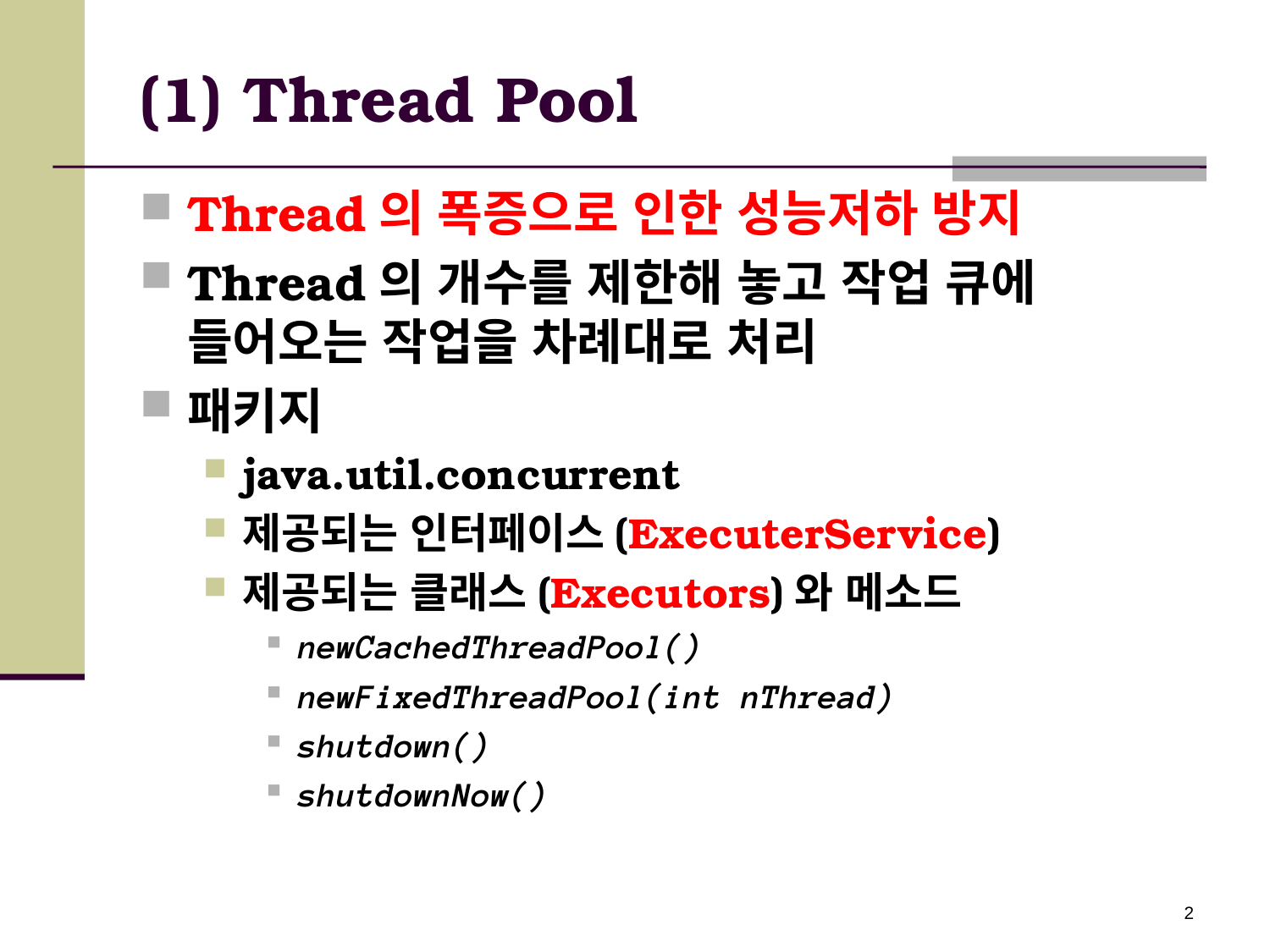

# (1) Thread Pool
Thread의 폭증으로 인한 성능저하 방지
Thread의 개수를 제한해 놓고 작업 큐에 들어오는 작업을 차례대로 처리
패키지
java.util.concurrent
제공되는 인터페이스(ExecuterService)
제공되는 클래스(Executors)와 메소드
newCachedThreadPool()
newFixedThreadPool(int nThread)
shutdown()
shutdownNow()

2